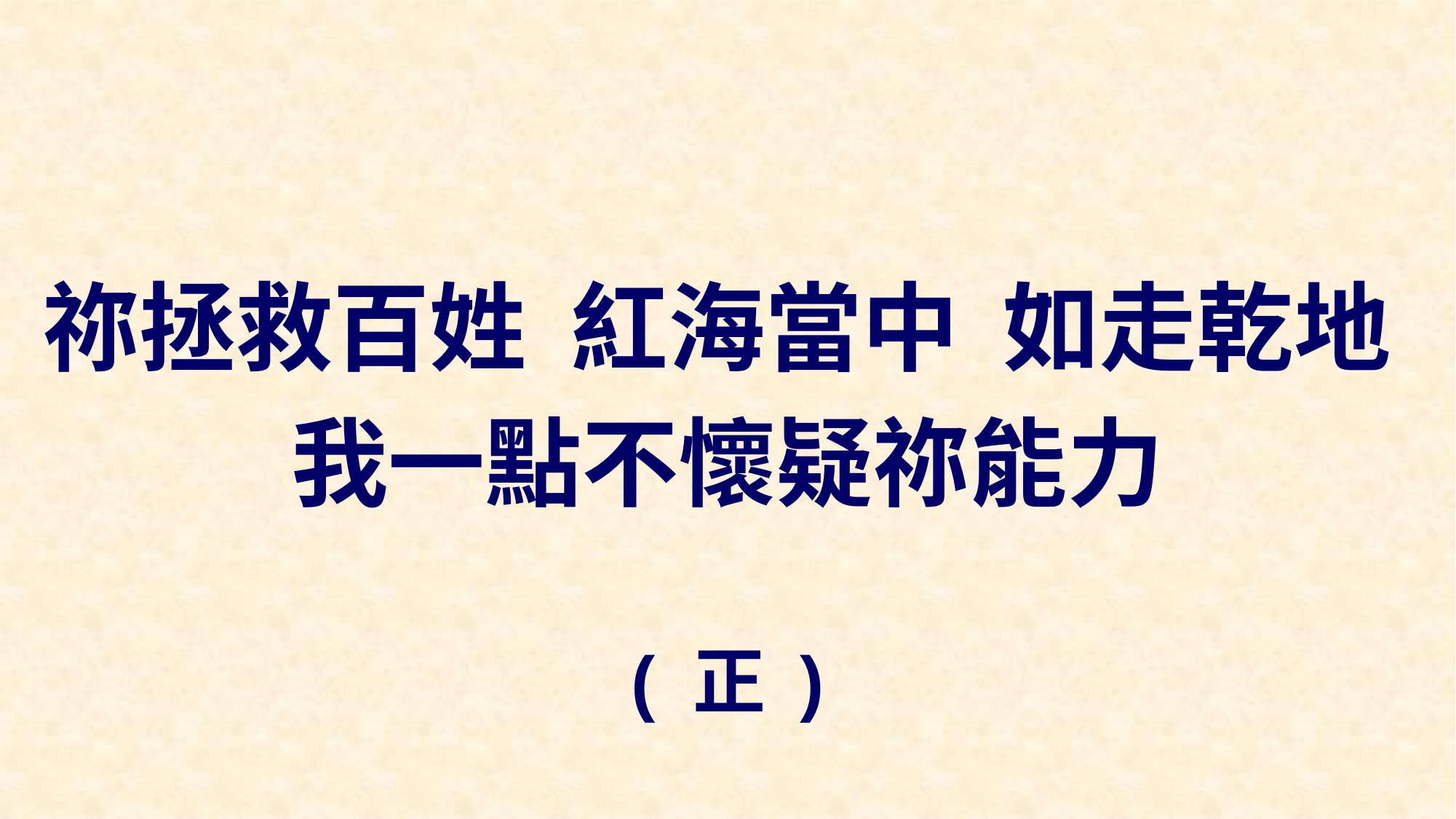

祢拯救百姓  紅海當中  如走乾地
我一點不懷疑祢能力
( 正 )